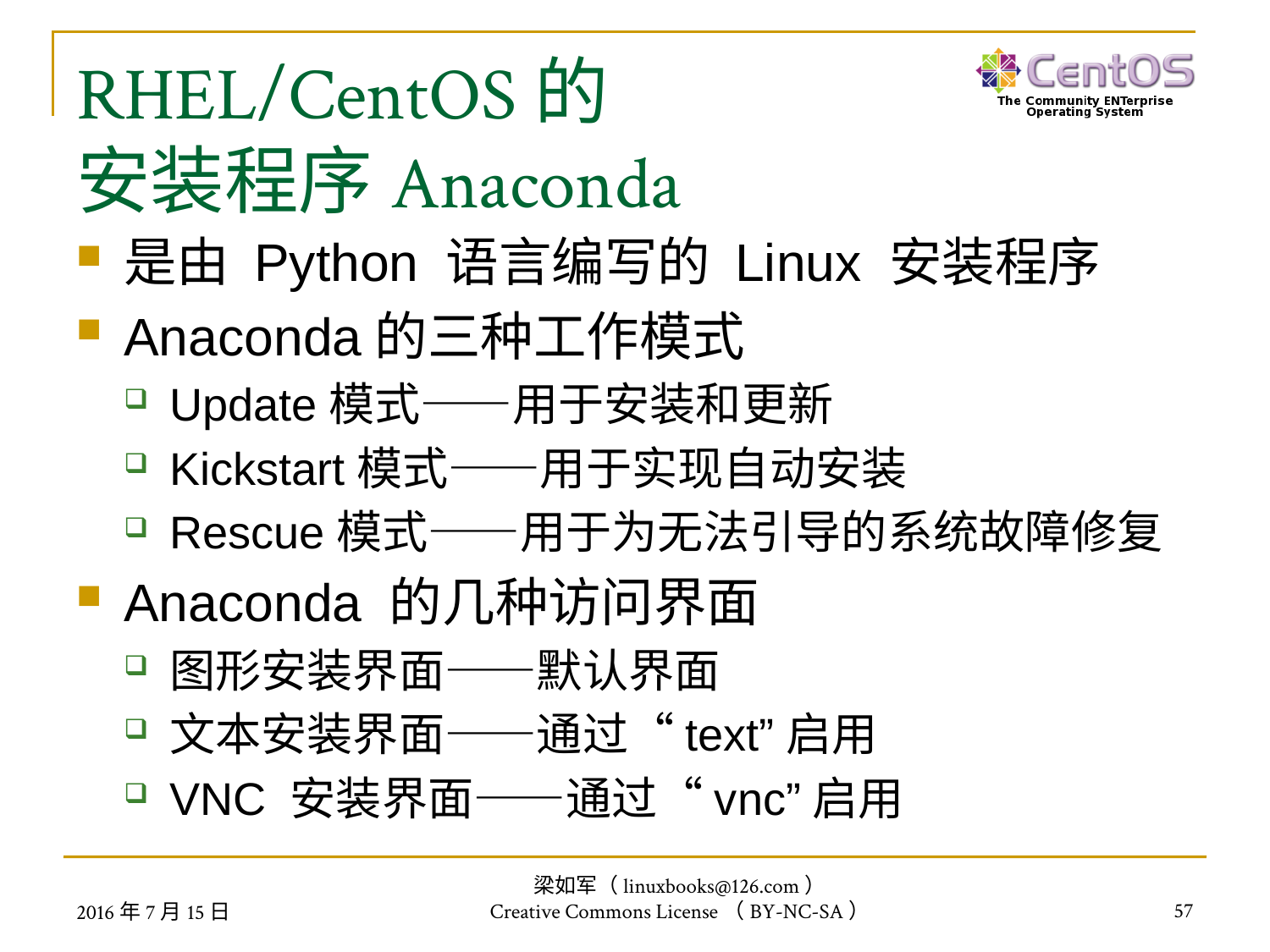

# RHEL/CentOS的 安装程序Anaconda
是由 Python 语言编写的 Linux 安装程序
Anaconda的三种工作模式
Update模式——用于安装和更新
Kickstart模式——用于实现自动安装
Rescue模式——用于为无法引导的系统故障修复
Anaconda 的几种访问界面
图形安装界面——默认界面
文本安装界面——通过“text”启用
VNC 安装界面——通过“vnc”启用
梁如军（linuxbooks@126.com）
Creative Commons License（BY-NC-SA）
2016年7月15日
57